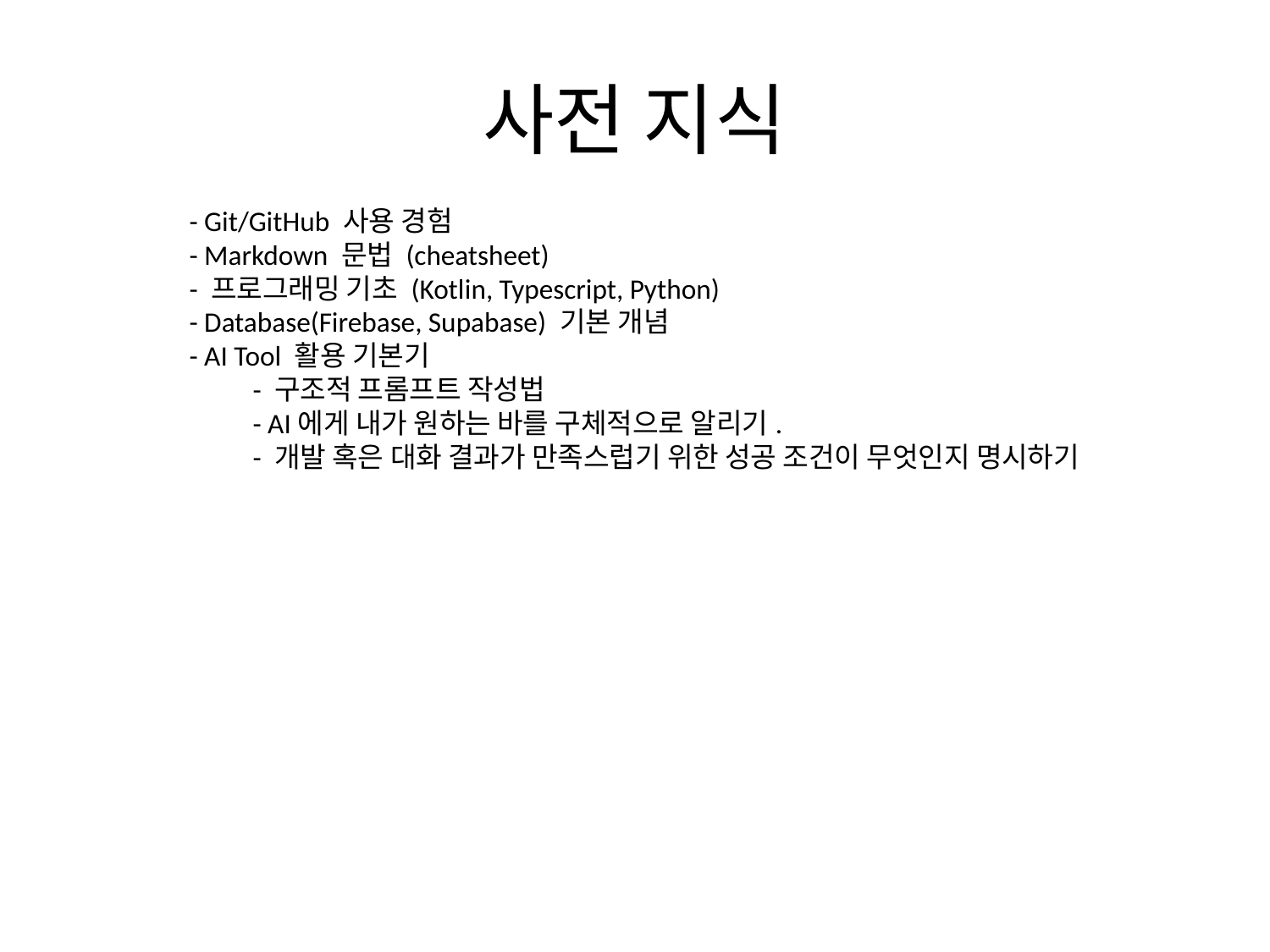

# 사전 지식
- Git/GitHub 사용 경험
- Markdown 문법 (cheatsheet)
- 프로그래밍 기초 (Kotlin, Typescript, Python)
- Database(Firebase, Supabase) 기본 개념
- AI Tool 활용 기본기
- 구조적 프롬프트 작성법
- AI에게 내가 원하는 바를 구체적으로 알리기.
- 개발 혹은 대화 결과가 만족스럽기 위한 성공 조건이 무엇인지 명시하기